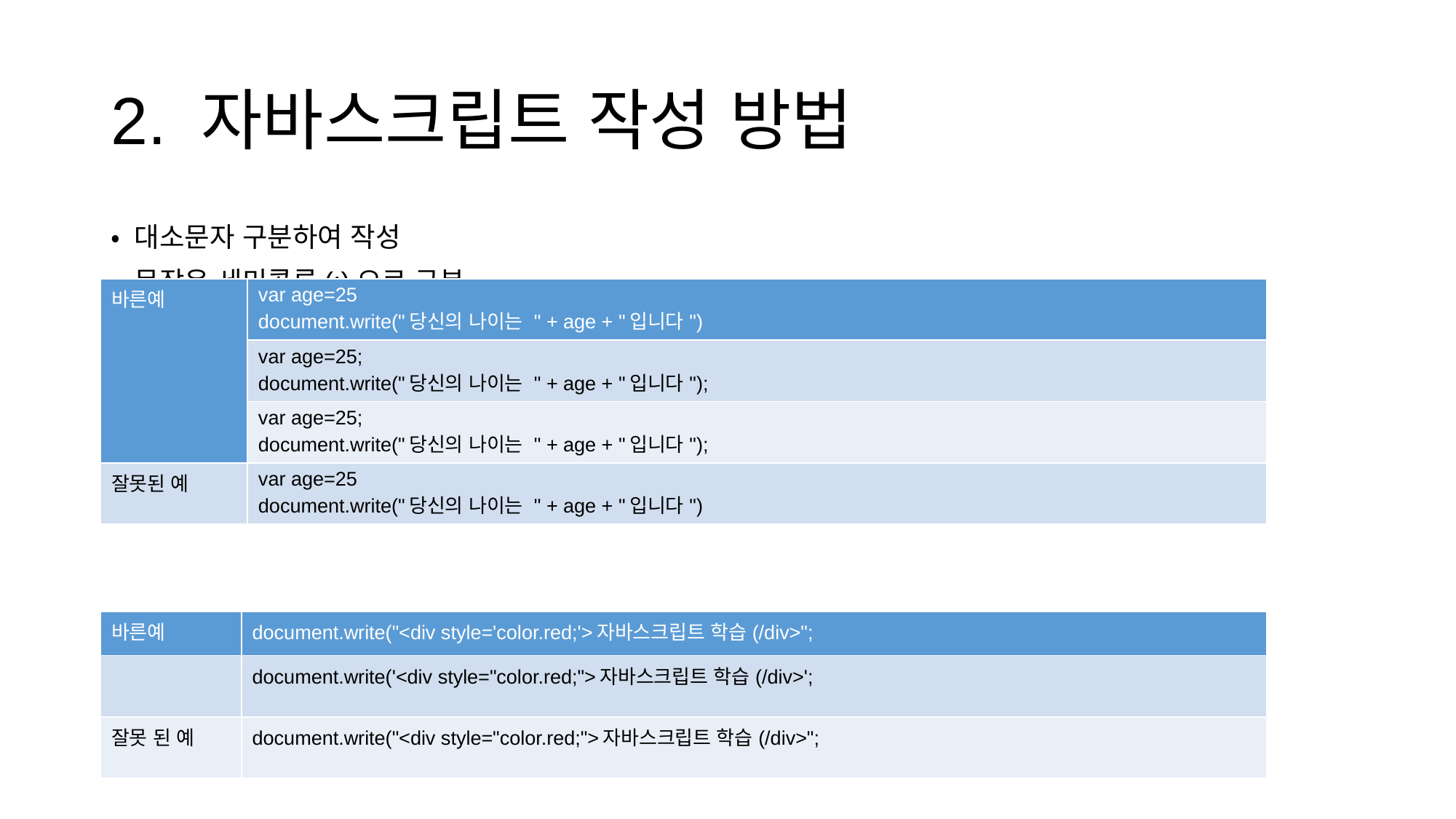

# 2. 자바스크립트 작성 방법
• 대소문자 구분하여 작성
• 문장은 세미콜론(;)으로 구분

•큰따옴표("")와 작음따옴표('')를 구분하여 사용

| 바른예 | var age=25 document.write("당신의 나이는 " + age + "입니다") |
| --- | --- |
|  | var age=25; document.write("당신의 나이는 " + age + "입니다"); |
|  | var age=25; document.write("당신의 나이는 " + age + "입니다"); |
| 잘못된 예 | var age=25 document.write("당신의 나이는 " + age + "입니다") |
| 바른예 | document.write("<div style='color.red;'>자바스크립트 학습(/div>"; |
| --- | --- |
|  | document.write('<div style="color.red;">자바스크립트 학습(/div>'; |
| 잘못 된 예 | document.write("<div style="color.red;">자바스크립트 학습(/div>"; |